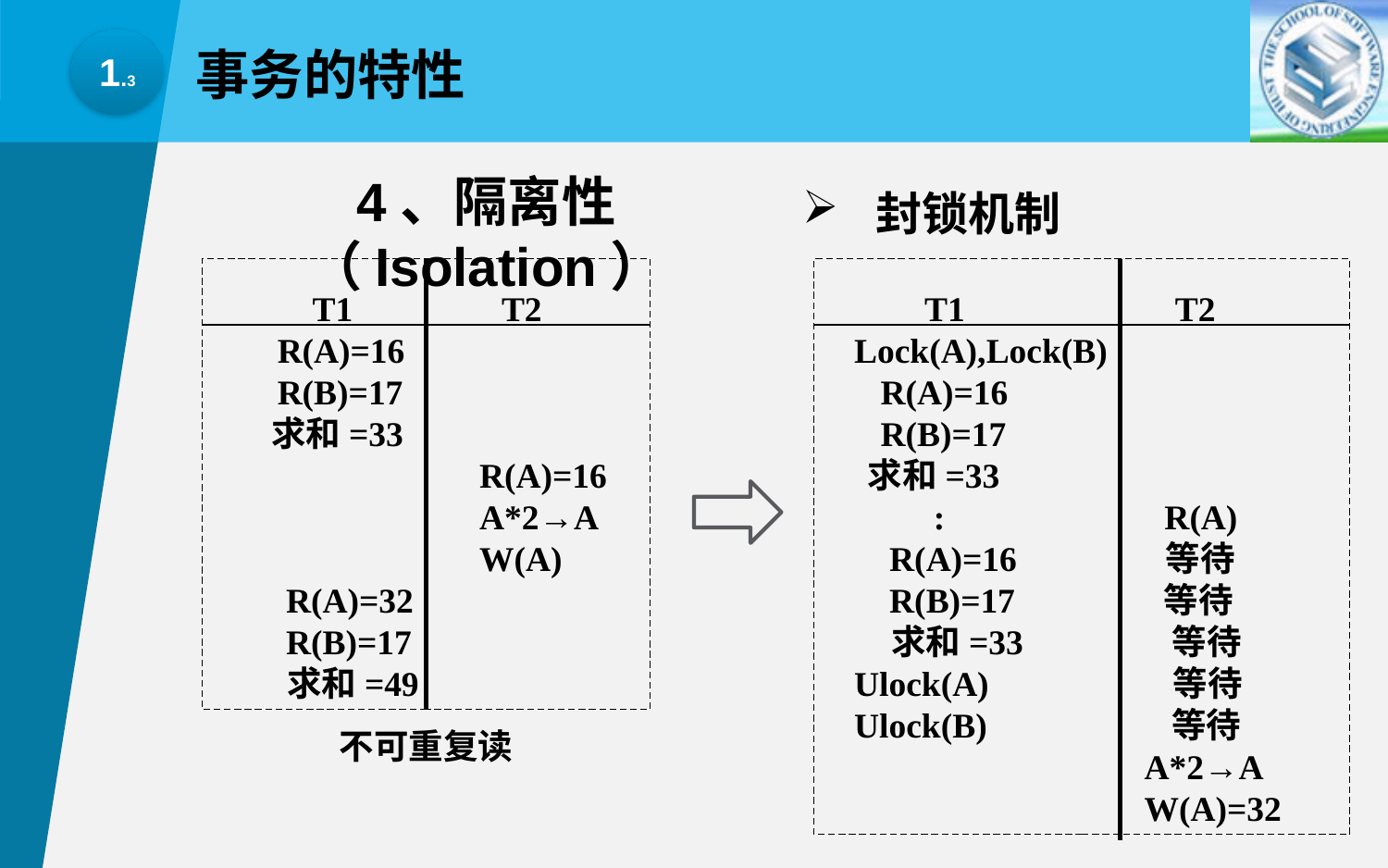

1.3
事务的特性
 封锁机制
4、隔离性（Isolation）
           T1                 T2
       R(A)=16
       R(B)=17
      求和=33
                              R(A)=16
                              A*2→A
                              W(A)
        R(A)=32
        R(B)=17
        求和=49
           T1                        T2
   Lock(A),Lock(B)
      R(A)=16
      R(B)=17
    求和=33
            :                         R(A)
       R(A)=16                等待
       R(B)=17                等待
       求和=33                等待
   Ulock(A)                    等待
   Ulock(B)                    等待
                                    A*2→A
                                    W(A)=32

不可重复读